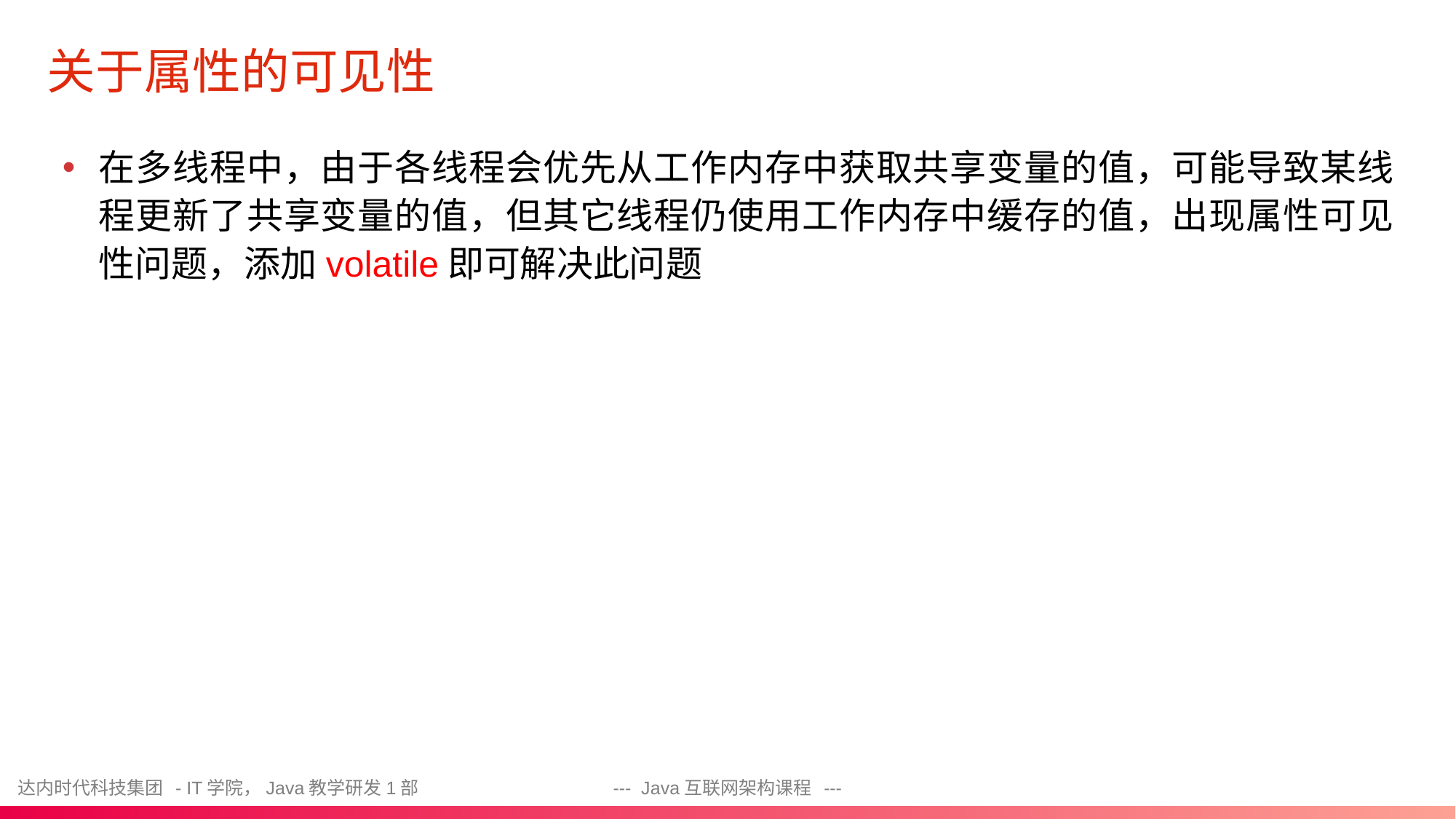

# 关于属性的可见性
在多线程中，由于各线程会优先从工作内存中获取共享变量的值，可能导致某线程更新了共享变量的值，但其它线程仍使用工作内存中缓存的值，出现属性可见性问题，添加volatile即可解决此问题